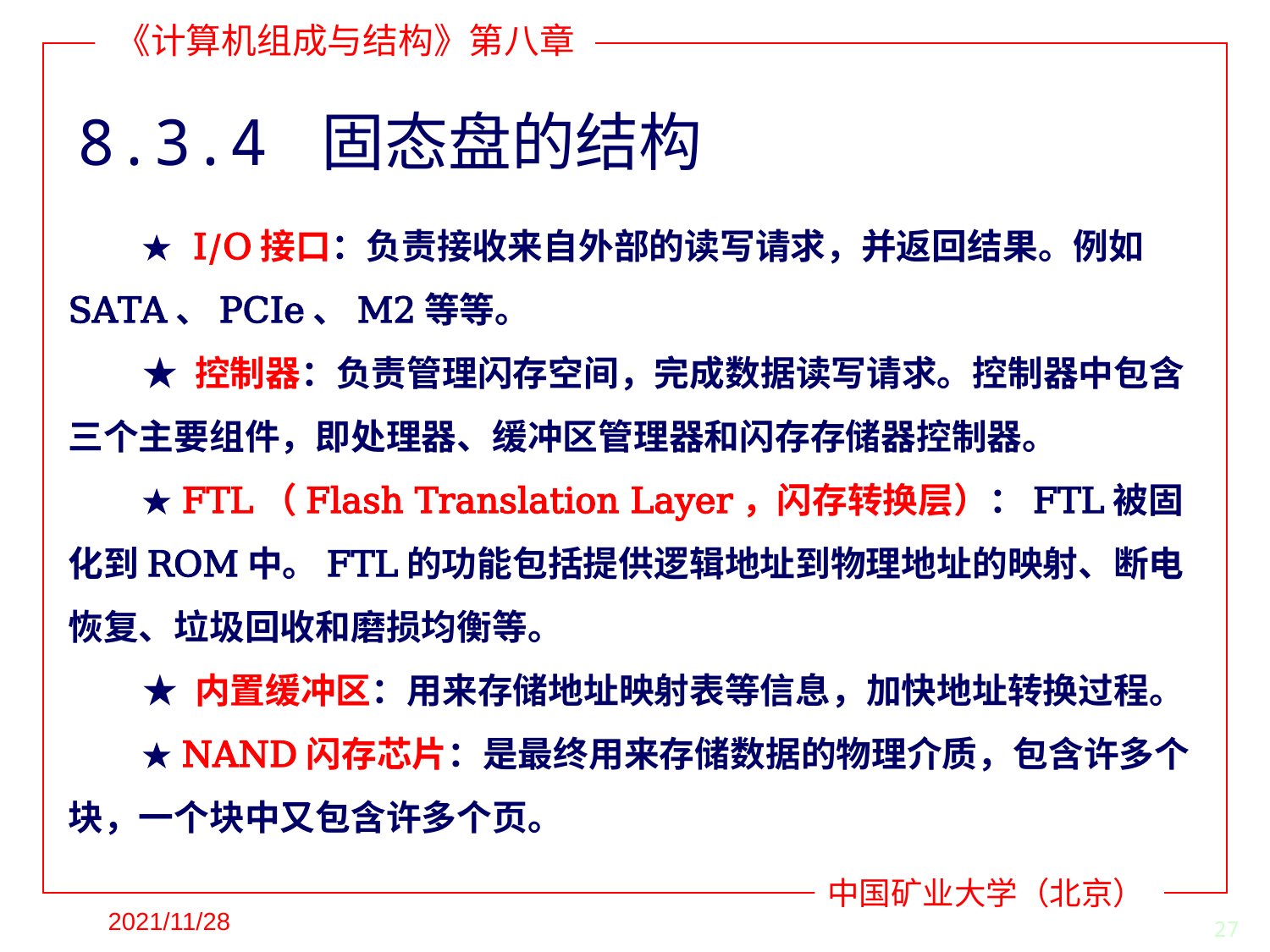

# 8.3.4 固态盘的结构
★  I/O接口：负责接收来自外部的读写请求，并返回结果。例如SATA、PCIe、M2等等。
★ 控制器：负责管理闪存空间，完成数据读写请求。控制器中包含三个主要组件，即处理器、缓冲区管理器和闪存存储器控制器。
★ FTL（Flash Translation Layer，闪存转换层）：FTL被固化到ROM中。FTL的功能包括提供逻辑地址到物理地址的映射、断电恢复、垃圾回收和磨损均衡等。
★ 内置缓冲区：用来存储地址映射表等信息，加快地址转换过程。
★ NAND闪存芯片：是最终用来存储数据的物理介质，包含许多个块，一个块中又包含许多个页。

2021/11/28